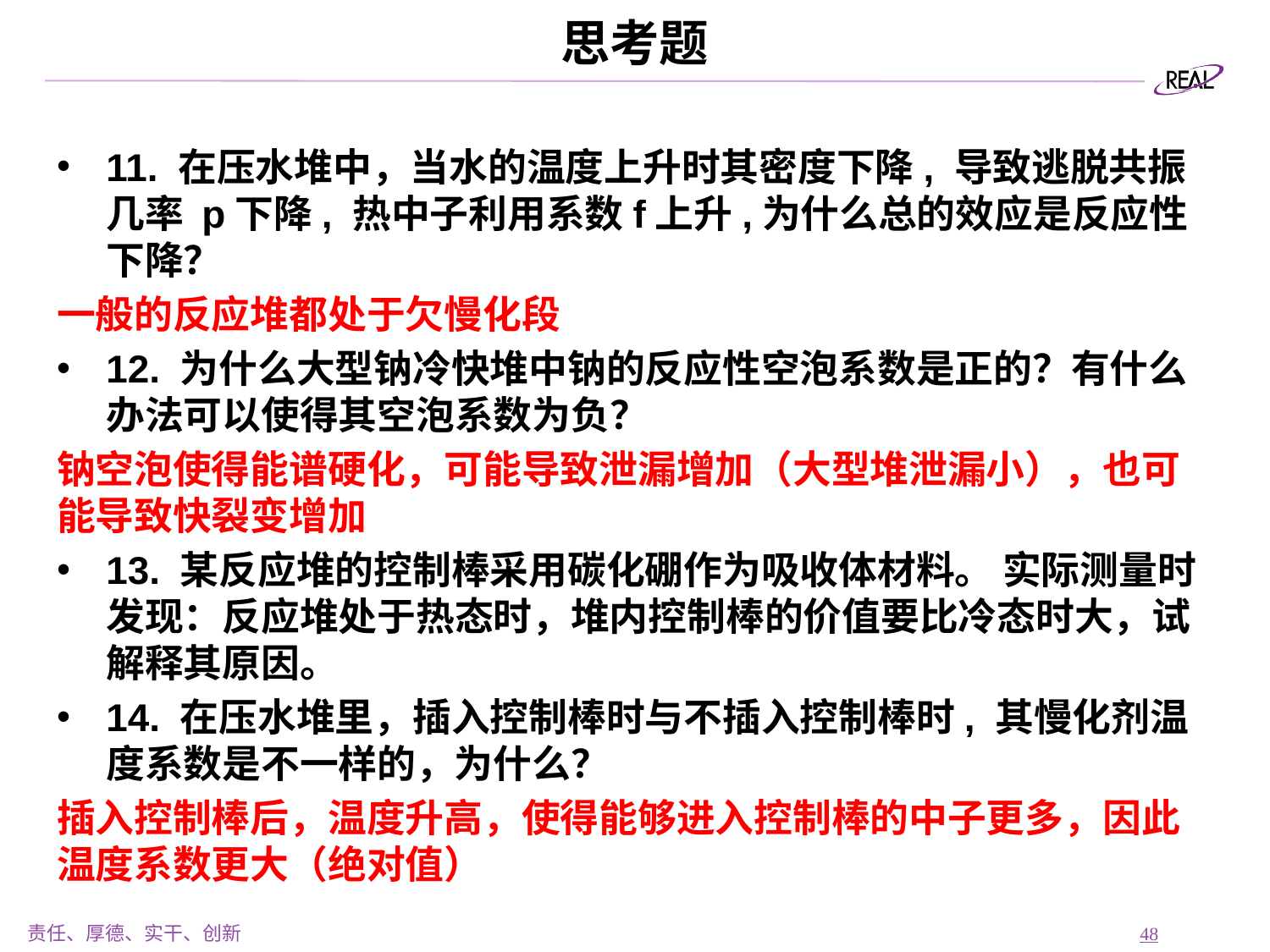

# 思考题
11. 在压水堆中，当水的温度上升时其密度下降, 导致逃脱共振几率 p下降, 热中子利用系数f上升,为什么总的效应是反应性下降？
一般的反应堆都处于欠慢化段
12. 为什么大型钠冷快堆中钠的反应性空泡系数是正的？有什么办法可以使得其空泡系数为负？
钠空泡使得能谱硬化，可能导致泄漏增加（大型堆泄漏小），也可能导致快裂变增加
13. 某反应堆的控制棒采用碳化硼作为吸收体材料。 实际测量时发现：反应堆处于热态时，堆内控制棒的价值要比冷态时大，试解释其原因。
14. 在压水堆里，插入控制棒时与不插入控制棒时, 其慢化剂温度系数是不一样的，为什么？
插入控制棒后，温度升高，使得能够进入控制棒的中子更多，因此温度系数更大（绝对值）